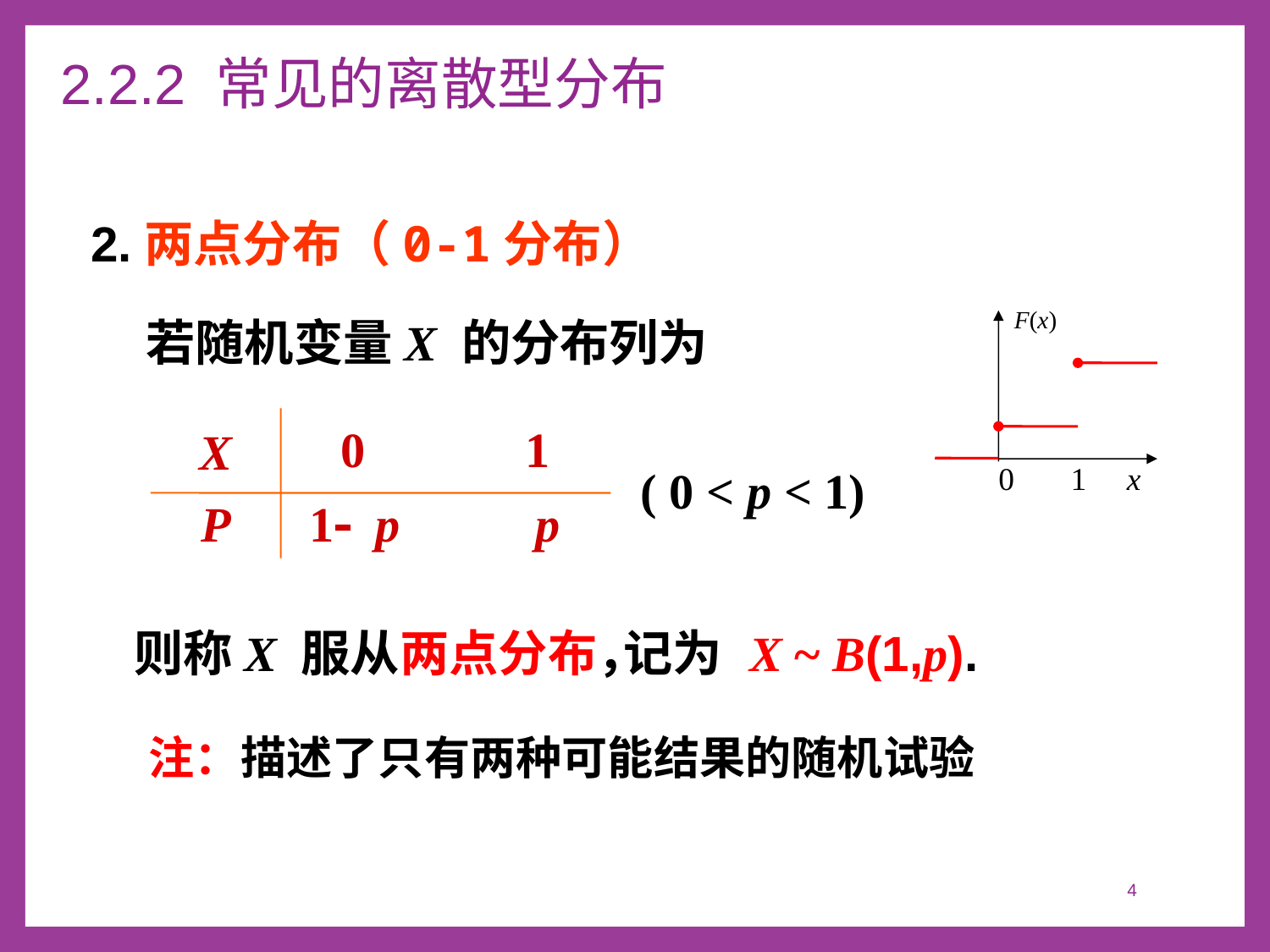

# 2.2.2 常见的离散型分布
2.两点分布（0-1分布）
若随机变量X 的分布列为
F(x)

0       1     x

X

0             1
    1− p           p
P

( 0 < p < 1)

则称X 服从两点分布，
记为
X ~ B(1,p).
注：描述了只有两种可能结果的随机试验
4